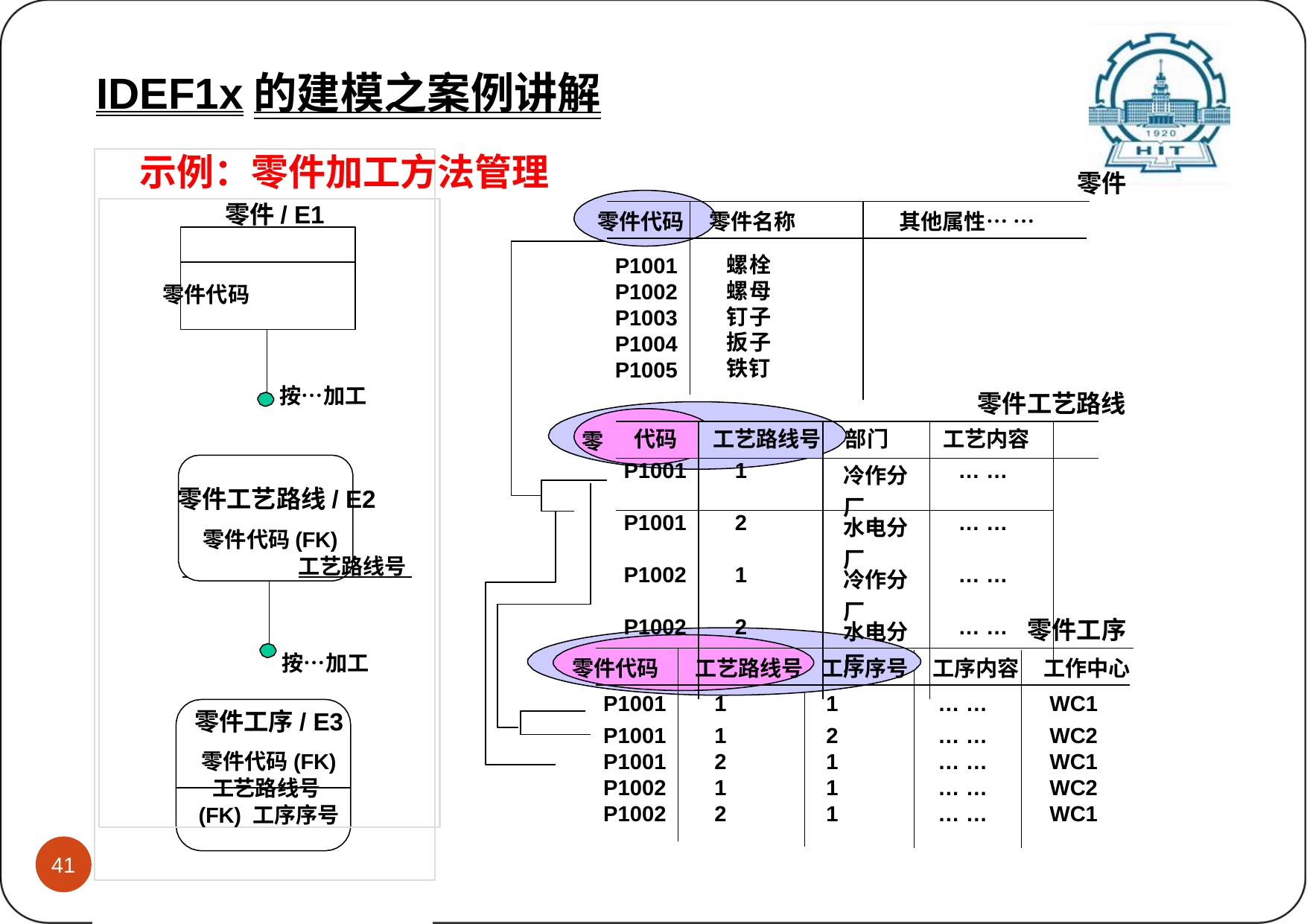

IDEF1x的建模之案例讲解
示例：零件加工方法管理

零件

零件/ E1

            零件代码

按…加工

零件工艺路线/ E2
零件代码(FK)
 	工艺路线号

按…加工

零件工序/ E3
零件代码(FK) 工艺路线号(FK) 工序序号

零件代码
零件名称
其他属性… …

螺栓 螺母 钉子 扳子 铁钉
P1001 P1002 P1003 P1004 P1005

零件工艺路线

| 代码 | 工艺路线号 | 部门 | 工艺内容 |  |
| --- | --- | --- | --- | --- |
| P1001 | 1 | 冷作分厂 | … … |  |
| P1001 | 2 | 水电分厂 | … … |  |
| P1002 | 1 | 冷作分厂 | … … |  |
| P1002 | 2 | 水电分厂 | … … |  |
|  |  |  |  |  |
零

零件工序

零件代码
工艺路线号
工序序号
工序内容
工作中心

| P1001 | 1 | 1 | … … | WC1 |
| --- | --- | --- | --- | --- |
| P1001 | 1 | 2 | … … | WC2 |
| P1001 | 2 | 1 | … … | WC1 |
| P1002 | 1 | 1 | … … | WC2 |
| P1002 | 2 | 1 | … … | WC1 |